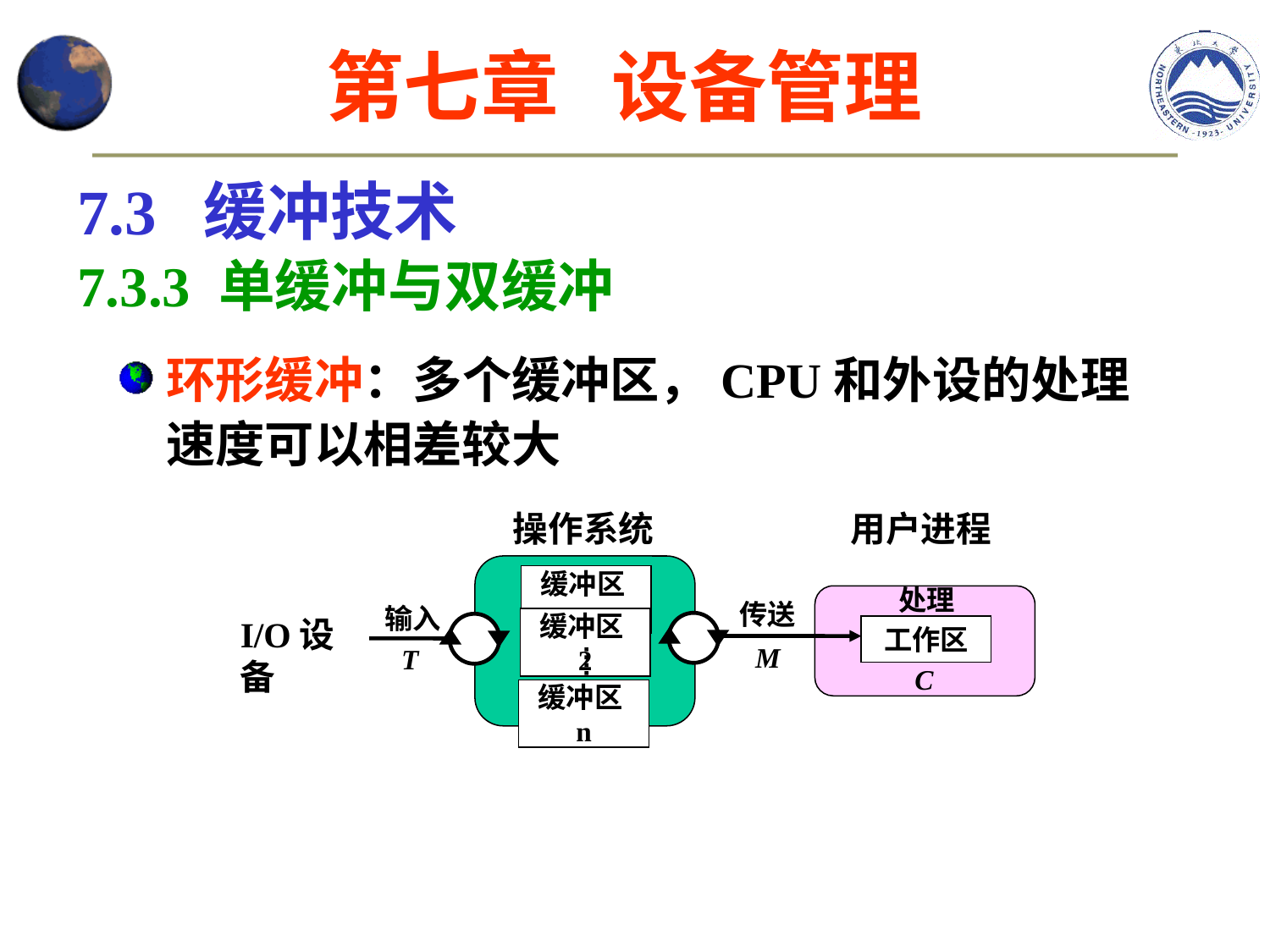

第七章   设备管理

7.3  缓冲技术
7.3.3 单缓冲与双缓冲
环形缓冲：多个缓冲区，CPU和外设的处理速度可以相差较大
操作系统
用户进程

缓冲区1
处理

传送
输入
I/O设备
缓冲区2

工作区
M
T

C
缓冲区n